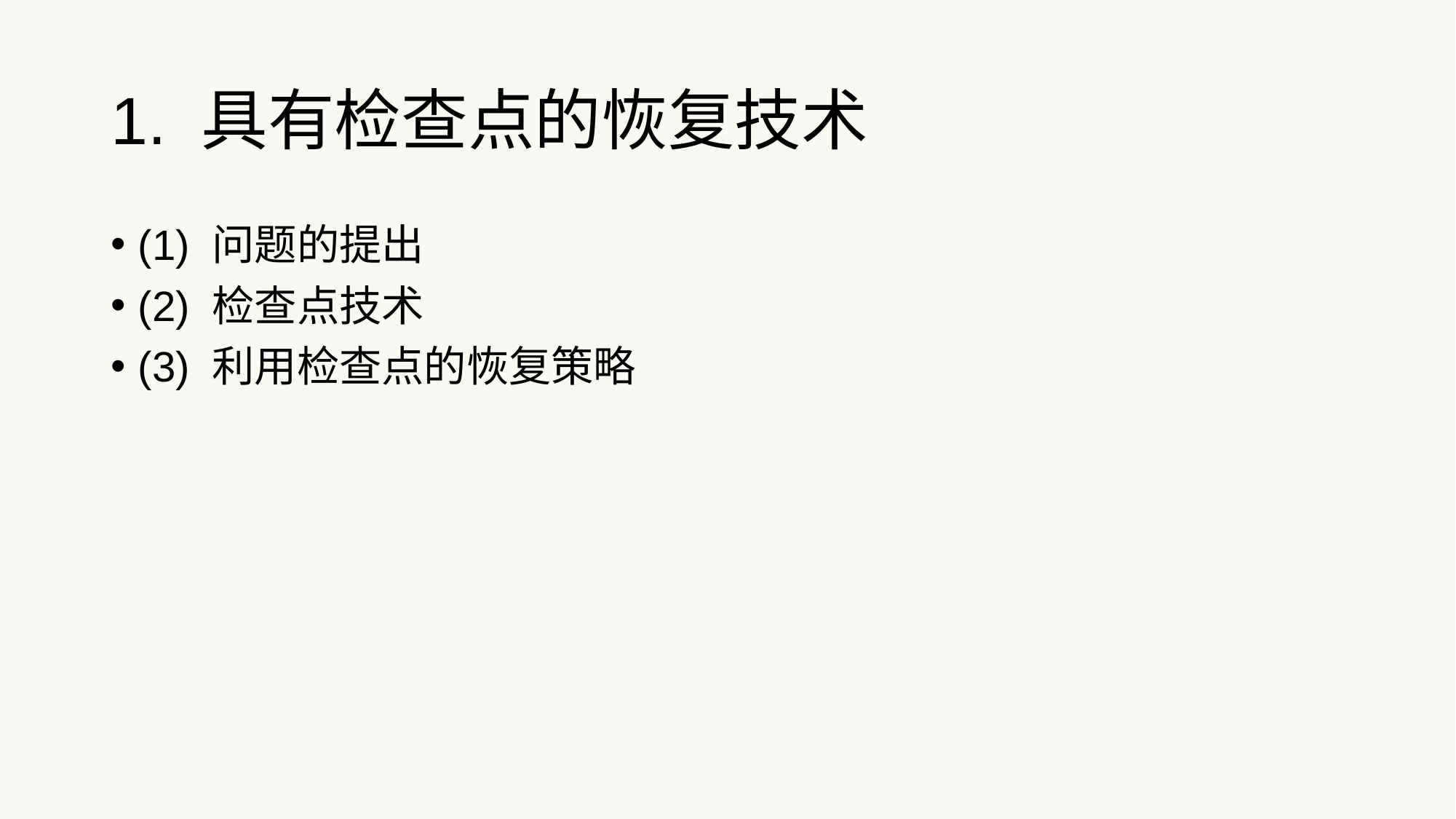

# 1. 具有检查点的恢复技术
(1) 问题的提出
(2) 检查点技术
(3) 利用检查点的恢复策略